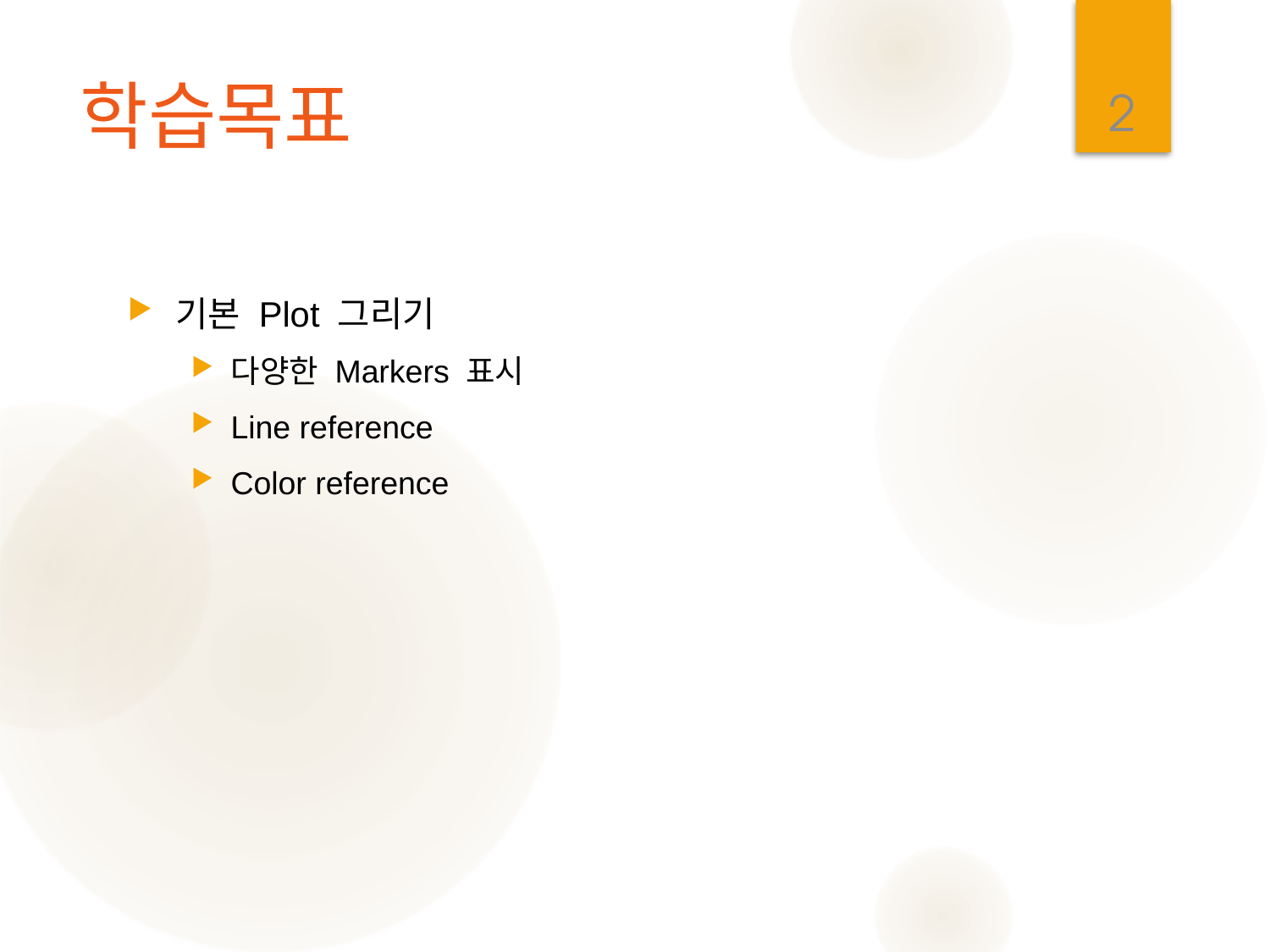

2
# 학습목표
기본 Plot 그리기
다양한 Markers 표시
Line reference
Color reference